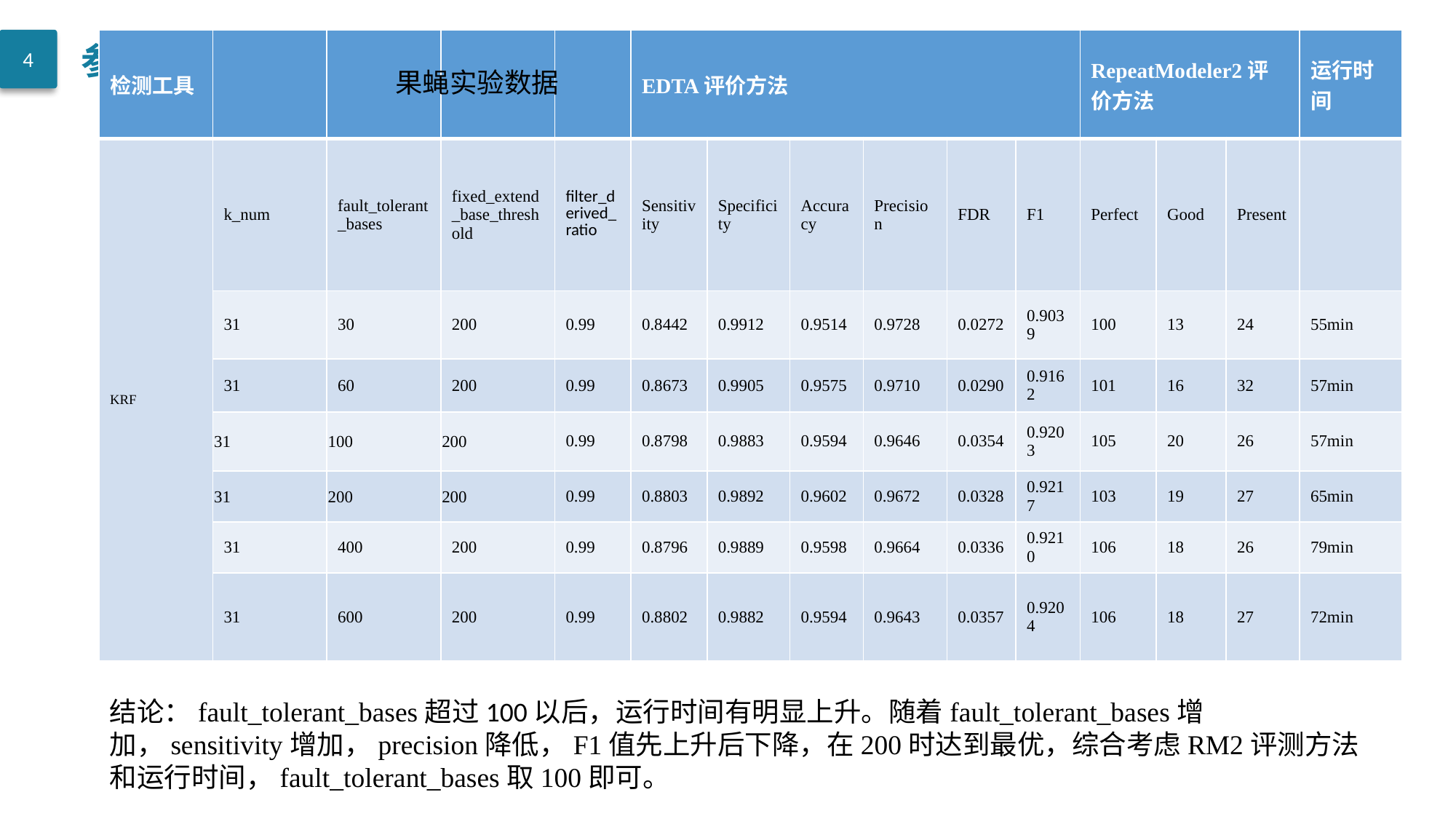

4
| 检测工具 |  |  |  |  | EDTA评价方法 |  |  |  |  |  | RepeatModeler2评价方法 |  |  | 运行时间 |
| --- | --- | --- | --- | --- | --- | --- | --- | --- | --- | --- | --- | --- | --- | --- |
| KRF | k\_num | fault\_tolerant\_bases | fixed\_extend\_base\_threshold | filter\_derived\_ratio | Sensitivity | Specificity | Accuracy | Precision | FDR | F1 | Perfect | Good | Present |  |
|  | 31 | 30 | 200 | 0.99 | 0.8442 | 0.9912 | 0.9514 | 0.9728 | 0.0272 | 0.9039 | 100 | 13 | 24 | 55min |
|  | 31 | 60 | 200 | 0.99 | 0.8673 | 0.9905 | 0.9575 | 0.9710 | 0.0290 | 0.9162 | 101 | 16 | 32 | 57min |
|  | 31 | 100 | 200 | 0.99 | 0.8798 | 0.9883 | 0.9594 | 0.9646 | 0.0354 | 0.9203 | 105 | 20 | 26 | 57min |
|  | 31 | 200 | 200 | 0.99 | 0.8803 | 0.9892 | 0.9602 | 0.9672 | 0.0328 | 0.9217 | 103 | 19 | 27 | 65min |
|  | 31 | 400 | 200 | 0.99 | 0.8796 | 0.9889 | 0.9598 | 0.9664 | 0.0336 | 0.9210 | 106 | 18 | 26 | 79min |
|  | 31 | 600 | 200 | 0.99 | 0.8802 | 0.9882 | 0.9594 | 0.9643 | 0.0357 | 0.9204 | 106 | 18 | 27 | 72min |
参数影响
果蝇实验数据
结论：fault_tolerant_bases超过100以后，运行时间有明显上升。随着fault_tolerant_bases增加，sensitivity增加，precision降低，F1值先上升后下降，在200时达到最优，综合考虑RM2评测方法和运行时间，fault_tolerant_bases取100即可。